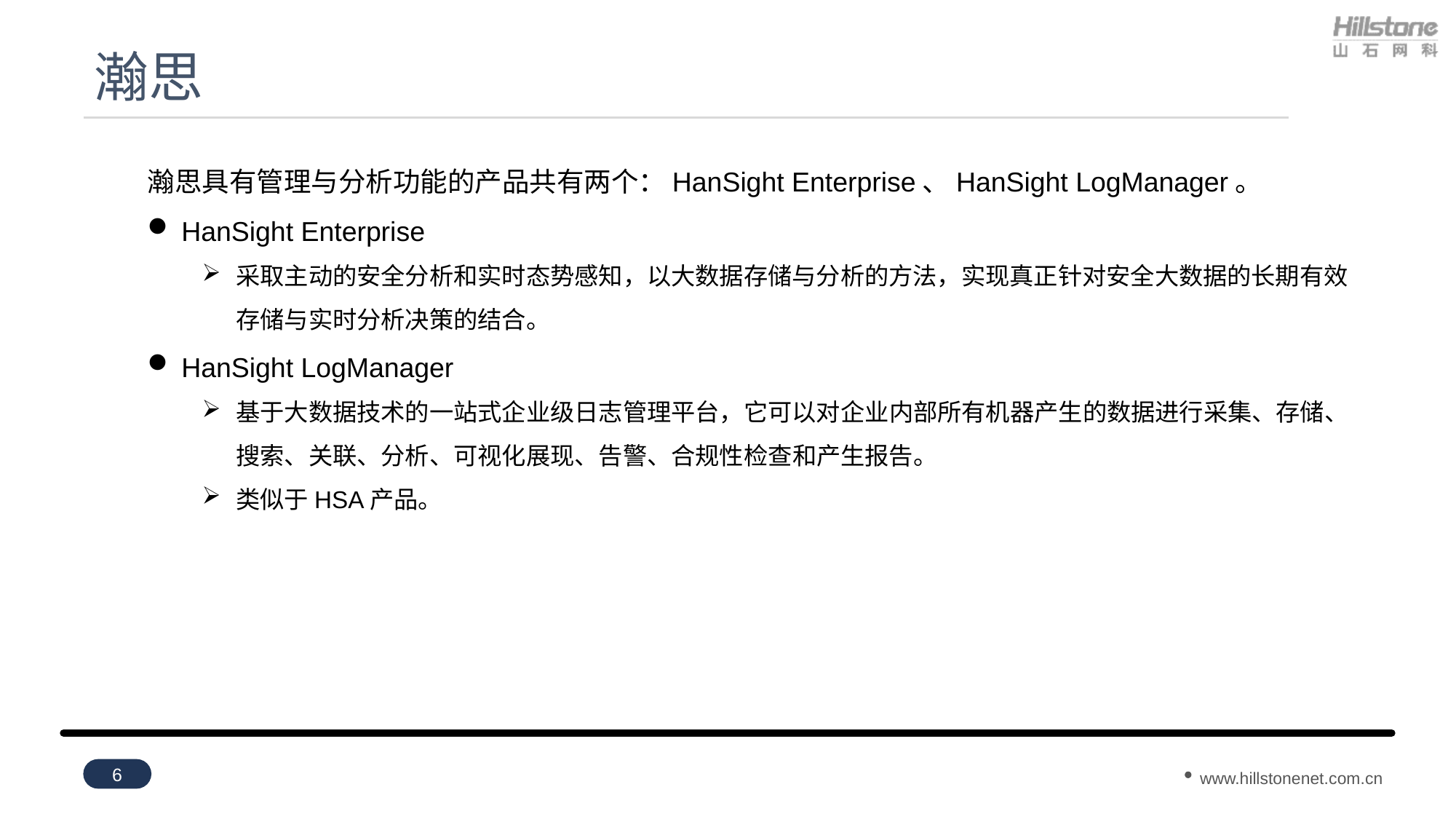

# 瀚思
瀚思具有管理与分析功能的产品共有两个：HanSight Enterprise、HanSight LogManager。
HanSight Enterprise
采取主动的安全分析和实时态势感知，以大数据存储与分析的方法，实现真正针对安全大数据的长期有效存储与实时分析决策的结合。
HanSight LogManager
基于大数据技术的一站式企业级日志管理平台，它可以对企业内部所有机器产生的数据进行采集、存储、搜索、关联、分析、可视化展现、告警、合规性检查和产生报告。
类似于HSA产品。
6